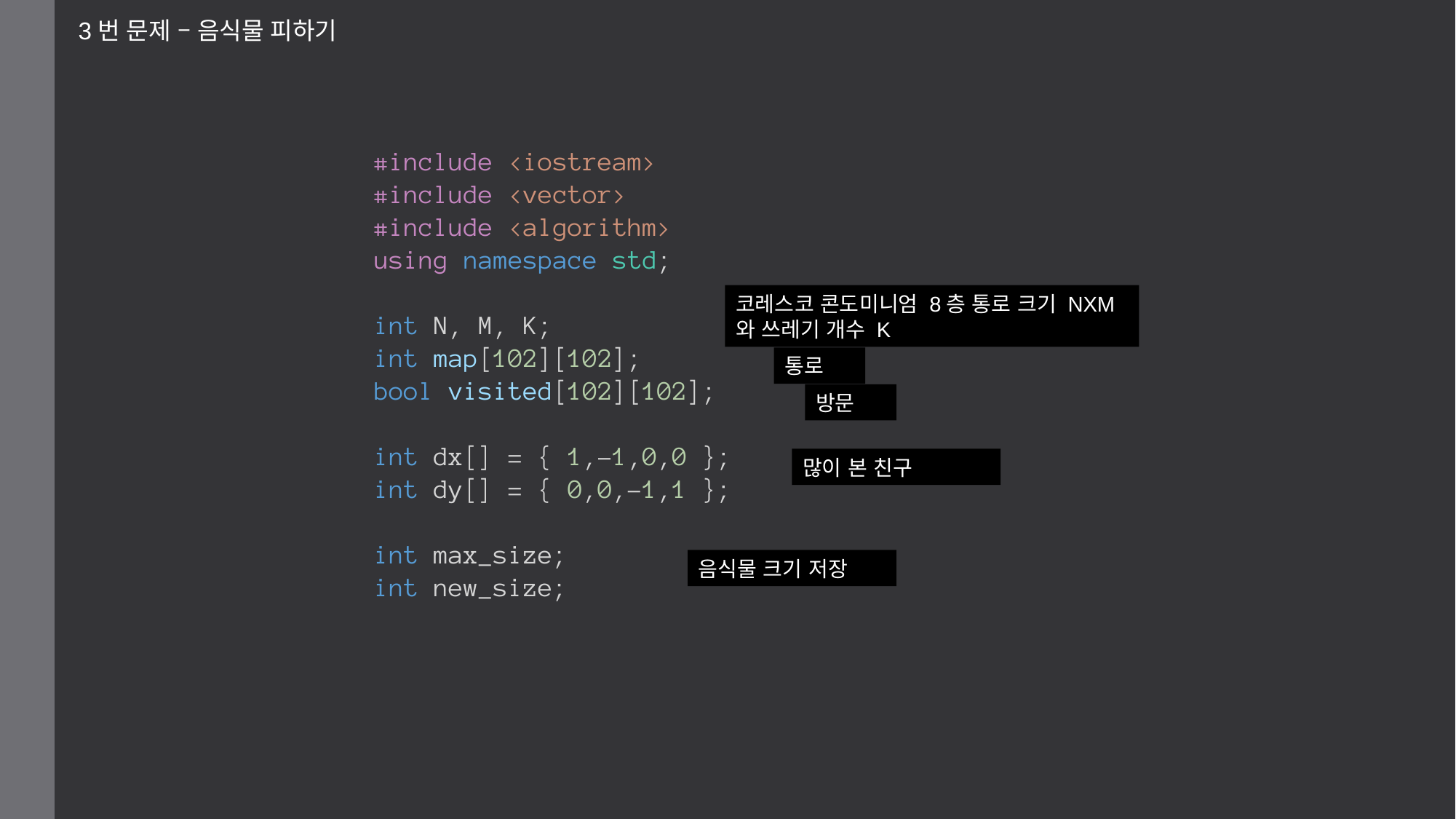

3번 문제 – 음식물 피하기
#include <iostream>
#include <vector>
#include <algorithm>
using namespace std;

int N, M, K;
int map[102][102];
bool visited[102][102];

int dx[] = { 1,-1,0,0 };
int dy[] = { 0,0,-1,1 };

int max_size;
int new_size;
코레스코 콘도미니엄 8층 통로 크기 NXM 와 쓰레기 개수 K
통로
방문
많이 본 친구
음식물 크기 저장